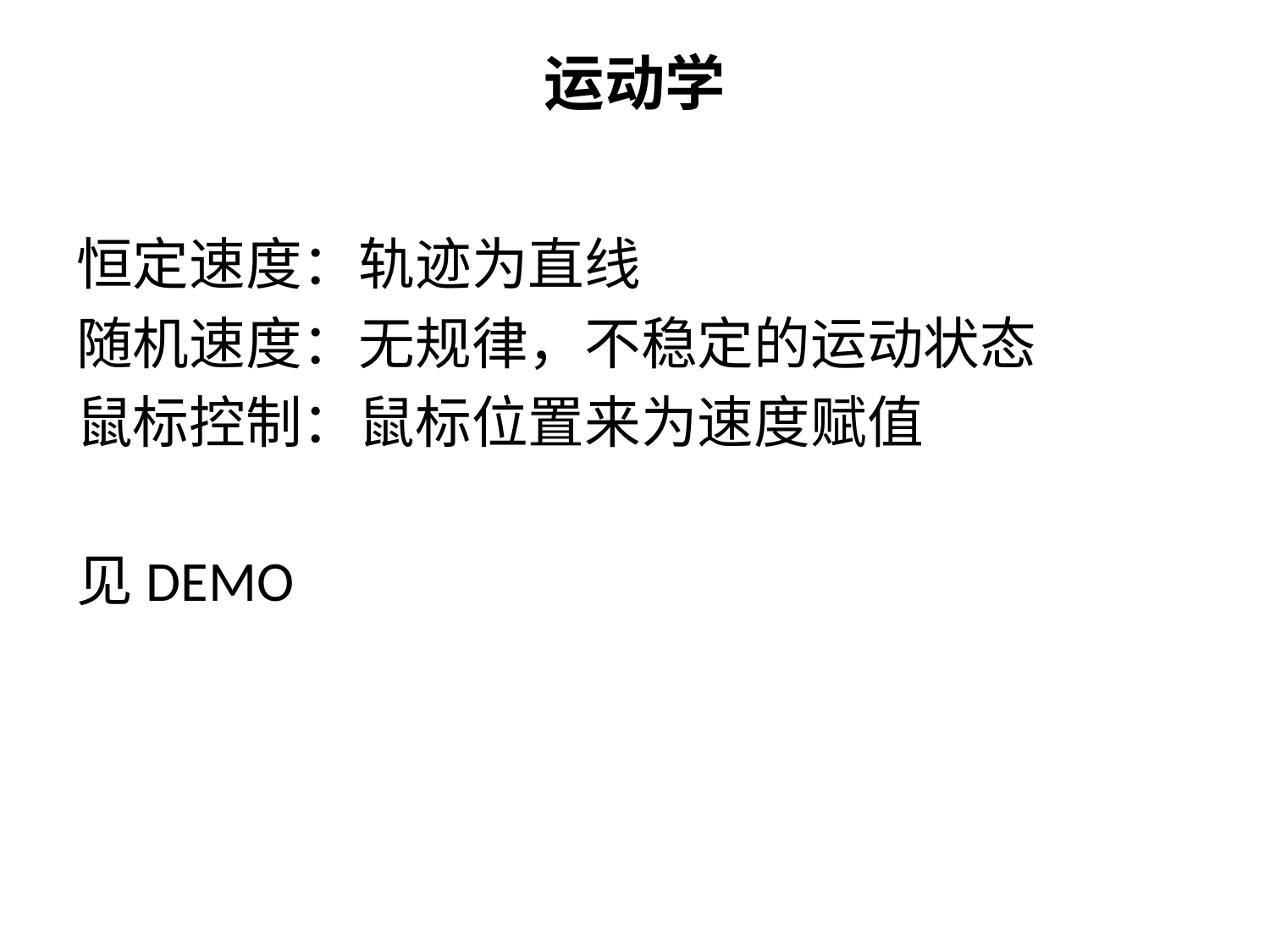

# 运动学
恒定速度：轨迹为直线
随机速度：无规律，不稳定的运动状态
鼠标控制：鼠标位置来为速度赋值

见DEMO